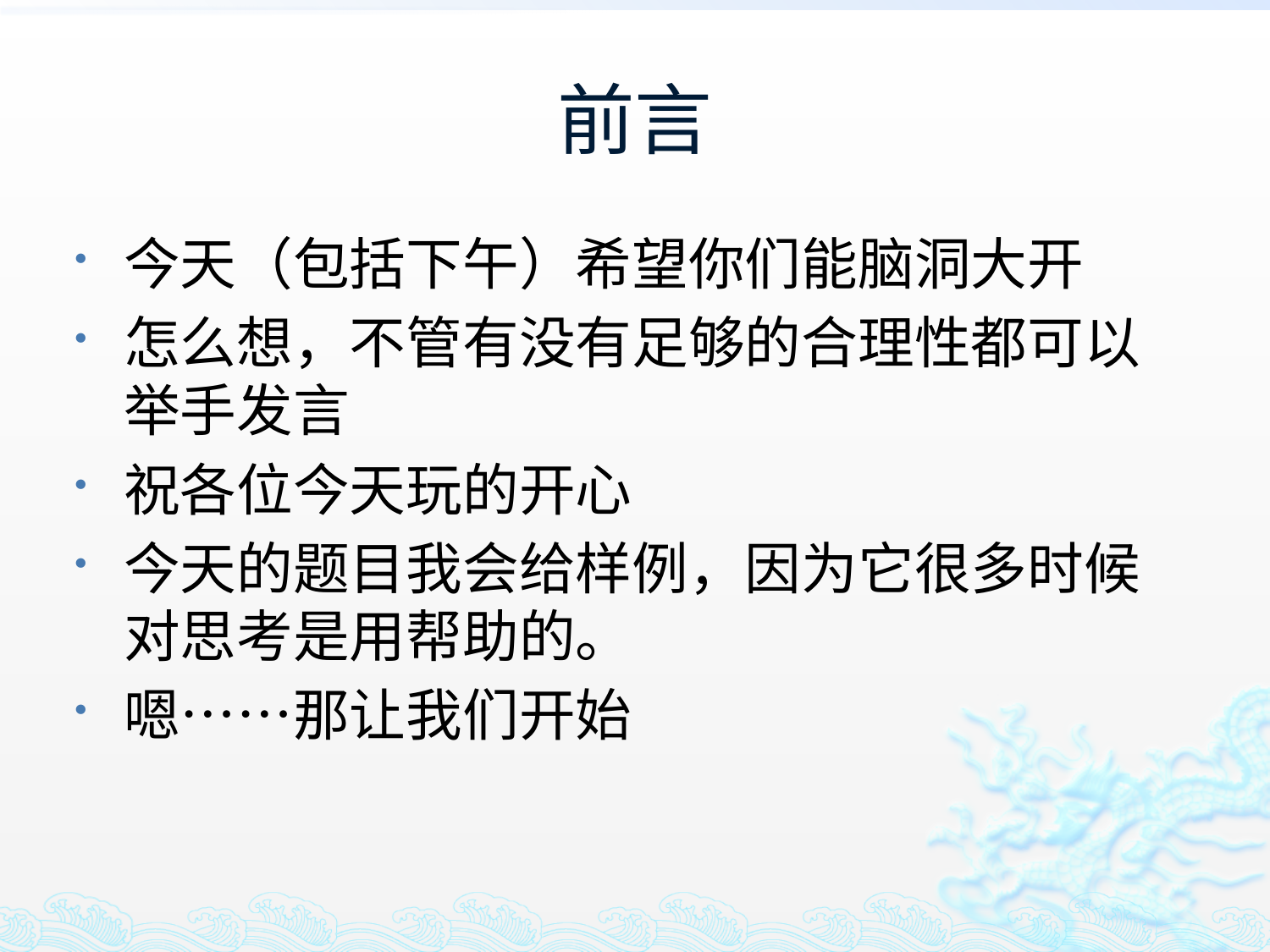

# 前言
今天（包括下午）希望你们能脑洞大开
怎么想，不管有没有足够的合理性都可以举手发言
祝各位今天玩的开心
今天的题目我会给样例，因为它很多时候对思考是用帮助的。
嗯……那让我们开始